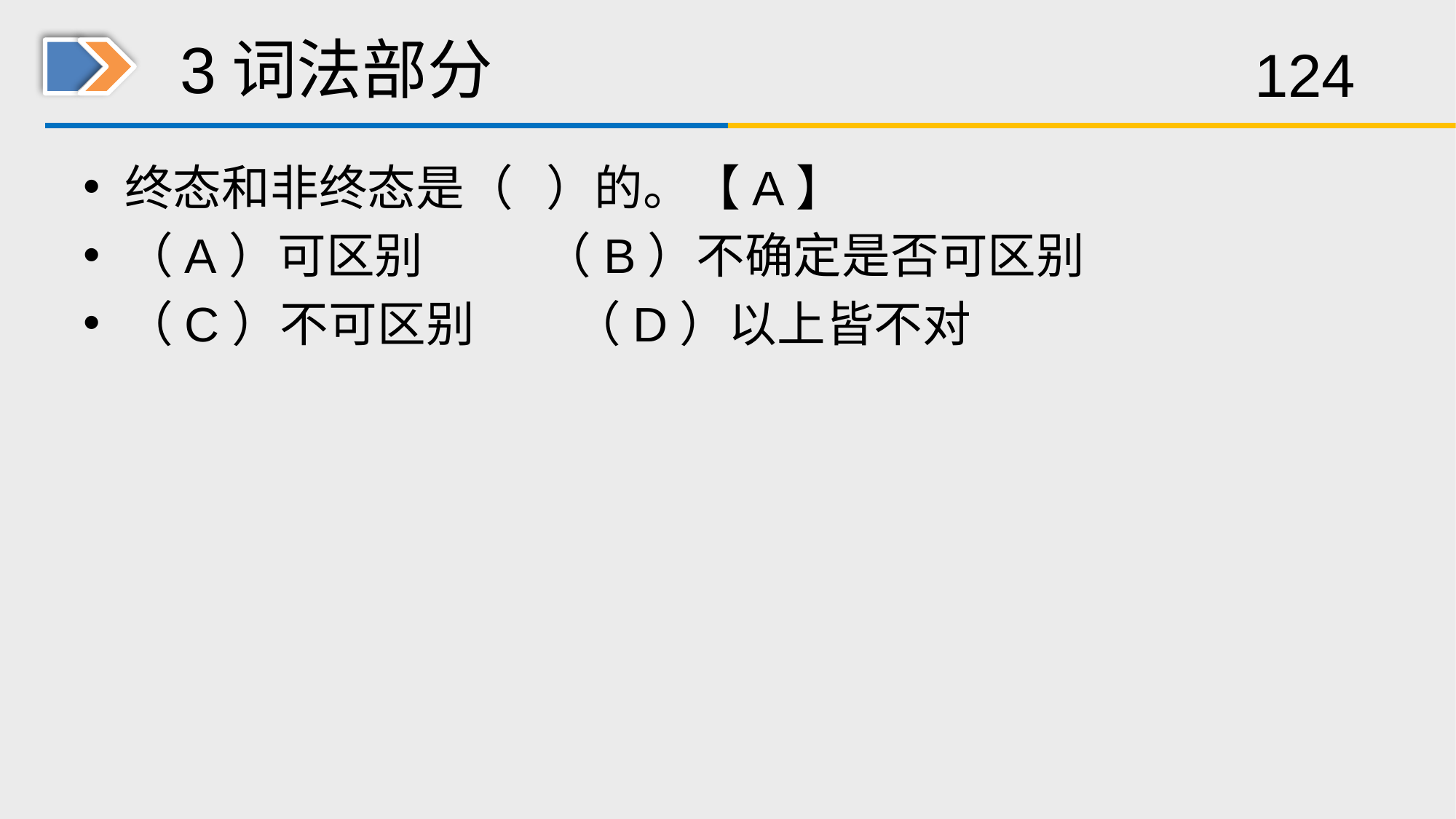

# 3词法部分
124
终态和非终态是（   ）的。【A】
（A）可区别           （B）不确定是否可区别
（C）不可区别         （D）以上皆不对